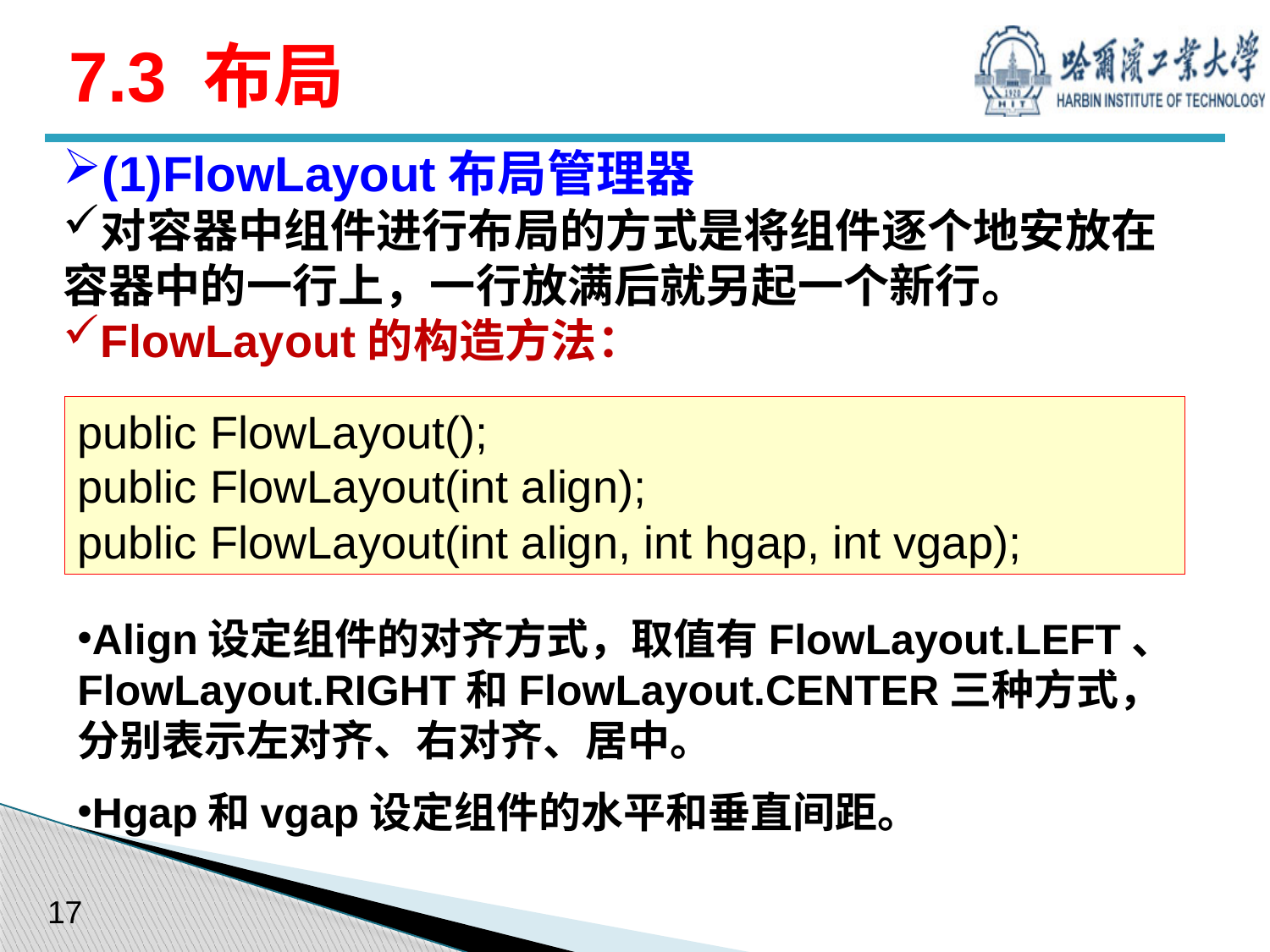

# 7.3 布局
(1)FlowLayout布局管理器
对容器中组件进行布局的方式是将组件逐个地安放在容器中的一行上，一行放满后就另起一个新行。
FlowLayout的构造方法：
public FlowLayout();
public FlowLayout(int align);
public FlowLayout(int align, int hgap, int vgap);
Align设定组件的对齐方式，取值有FlowLayout.LEFT、FlowLayout.RIGHT和FlowLayout.CENTER三种方式，分别表示左对齐、右对齐、居中。
Hgap和vgap设定组件的水平和垂直间距。